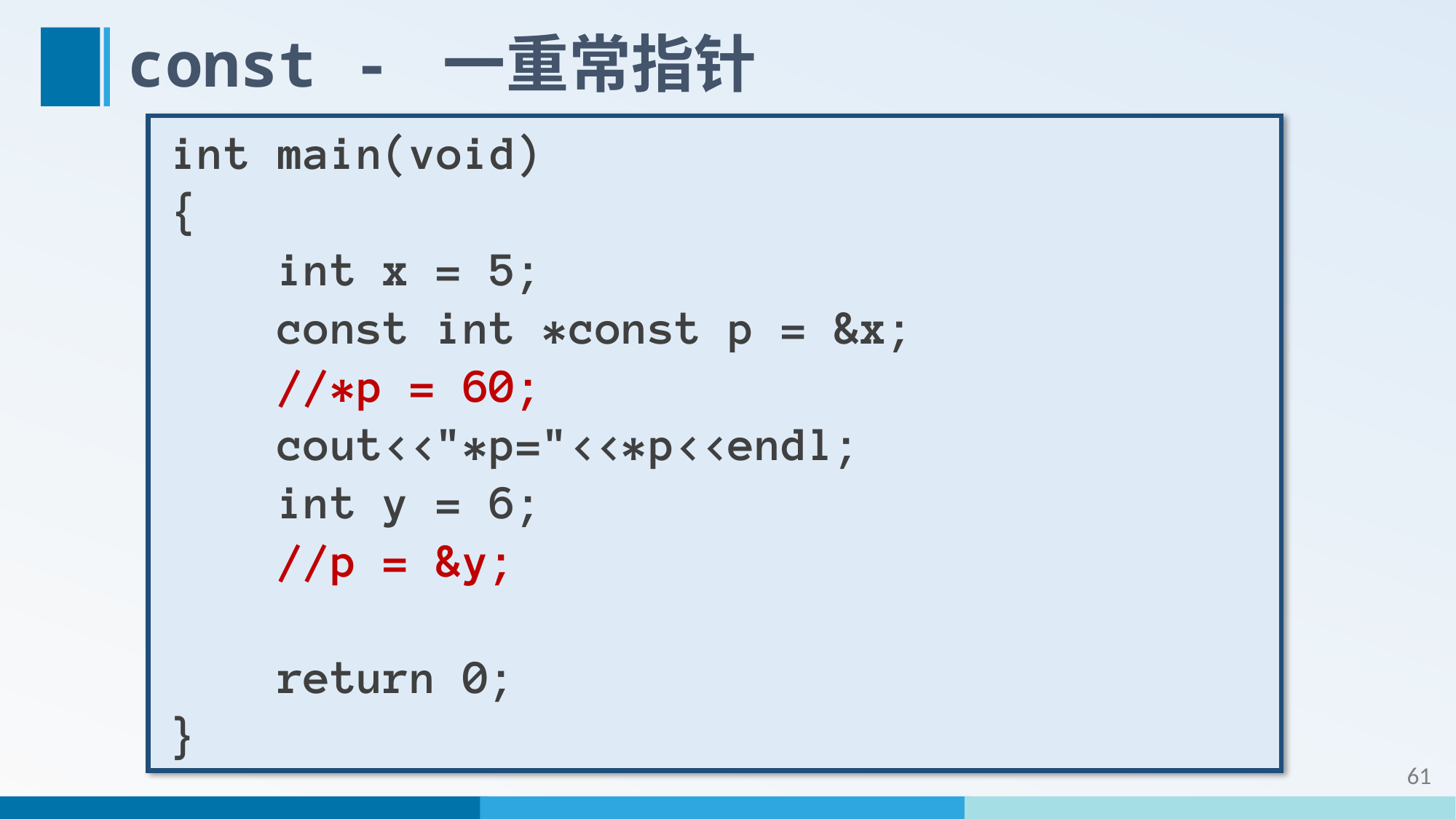

# const - 一重常指针
int main(void)
{
    int x = 5;
    const int *const p = &x;
    //*p = 60;
    cout<<"*p="<<*p<<endl;
    int y = 6;
    //p = &y;

    return 0;
}